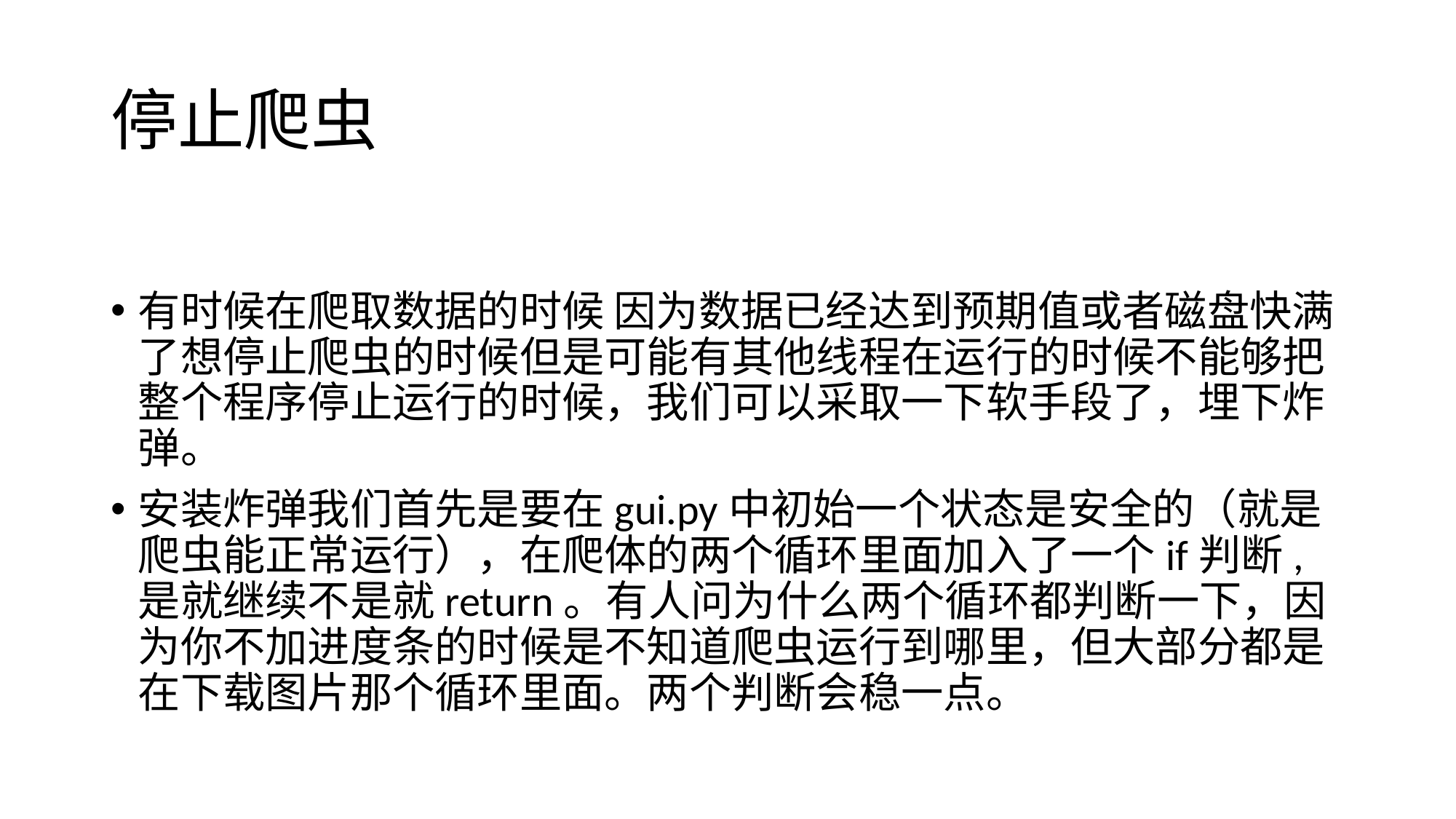

# 停止爬虫

有时候在爬取数据的时候 因为数据已经达到预期值或者磁盘快满了想停止爬虫的时候但是可能有其他线程在运行的时候不能够把整个程序停止运行的时候，我们可以采取一下软手段了，埋下炸弹。
安装炸弹我们首先是要在gui.py中初始一个状态是安全的（就是爬虫能正常运行），在爬体的两个循环里面加入了一个if判断,是就继续不是就return。有人问为什么两个循环都判断一下，因为你不加进度条的时候是不知道爬虫运行到哪里，但大部分都是在下载图片那个循环里面。两个判断会稳一点。